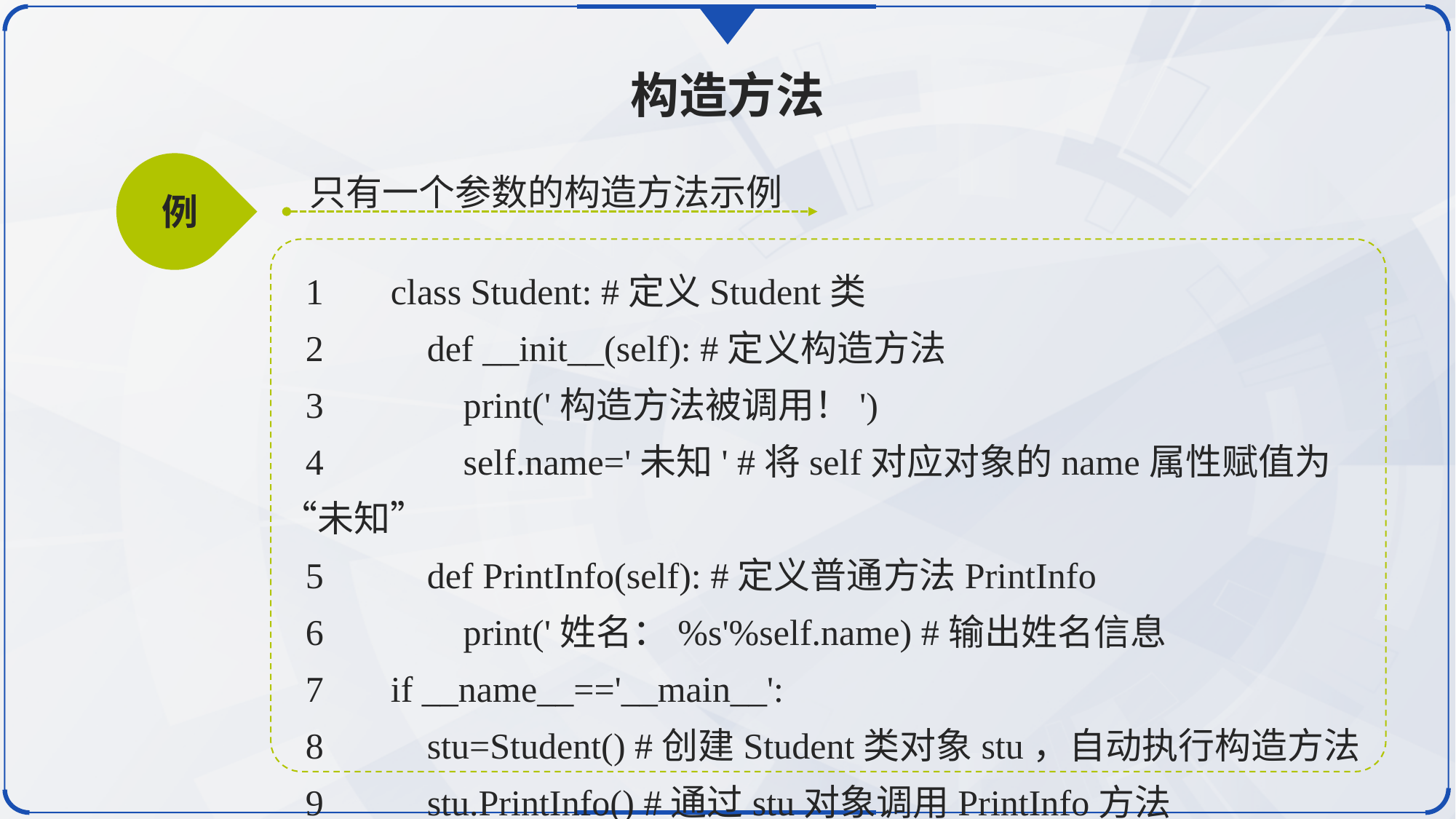

构造方法
只有一个参数的构造方法示例

例

1	class Student: #定义Student类
2	    def __init__(self): #定义构造方法
3	        print('构造方法被调用！')
4	        self.name='未知' #将self对应对象的name属性赋值为“未知”
5	    def PrintInfo(self): #定义普通方法PrintInfo
6	        print('姓名：%s'%self.name) #输出姓名信息
7	if __name__=='__main__':
8	    stu=Student() #创建Student类对象stu，自动执行构造方法
9	    stu.PrintInfo() #通过stu对象调用PrintInfo方法